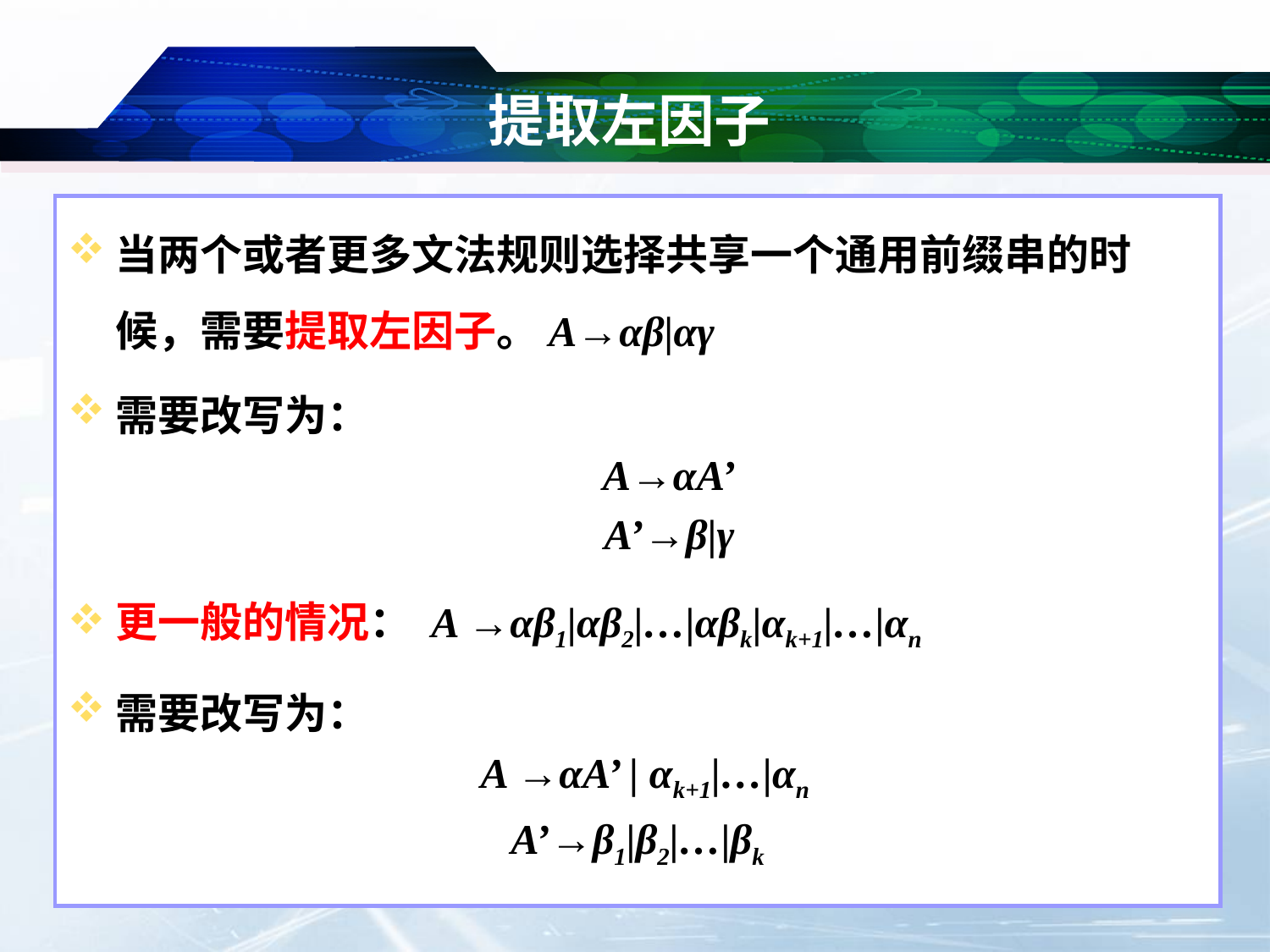

# 提取左因子
当两个或者更多文法规则选择共享一个通用前缀串的时候，需要提取左因子。A→αβ|αγ
需要改写为：
A→αA’
A’→β|γ
更一般的情况： A →αβ1|αβ2|…|αβk|αk+1|…|αn
需要改写为：
 A →αA’ | αk+1|…|αn
A’→β1|β2|…|βk